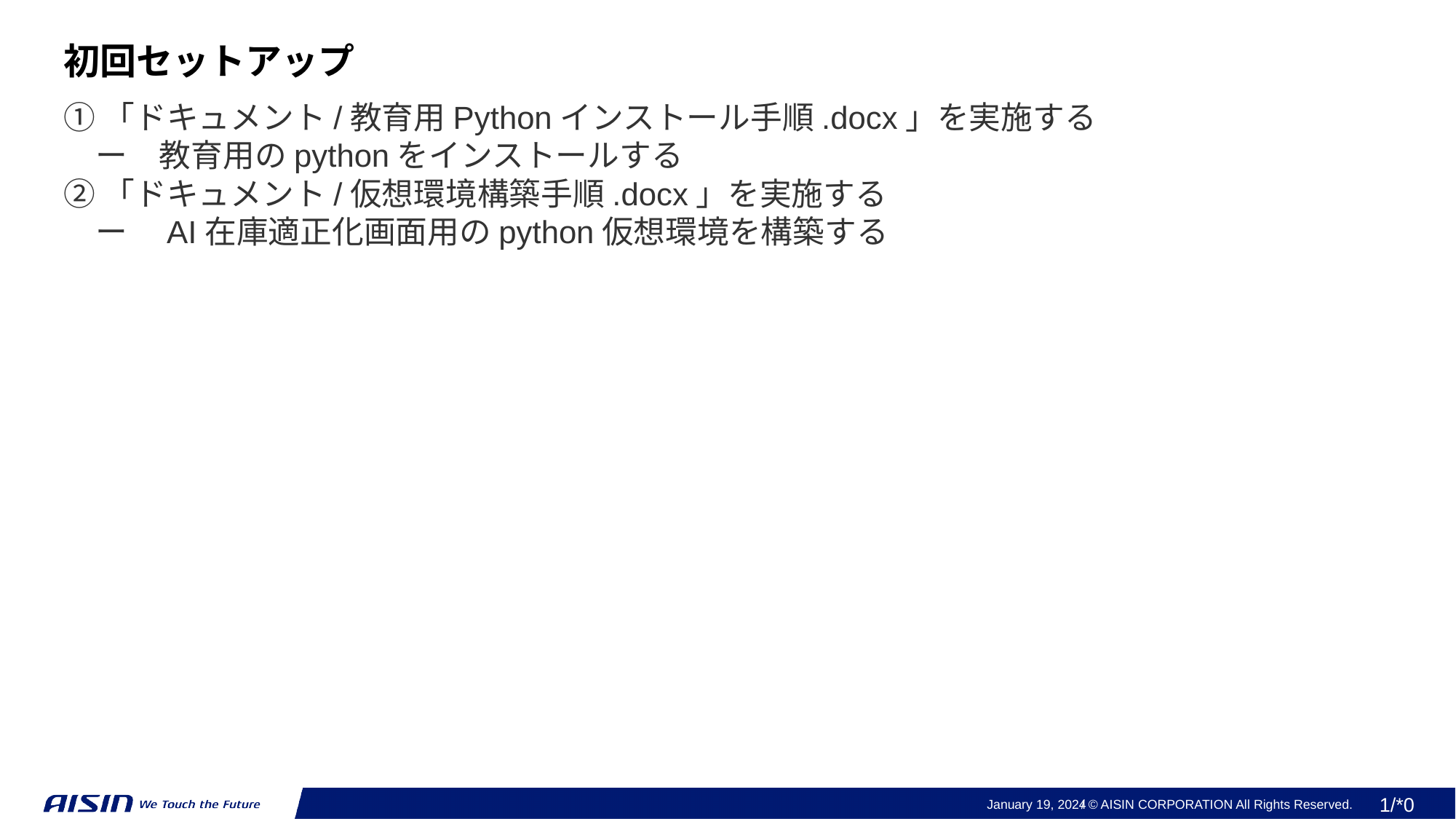

初回セットアップ
➀「ドキュメント/教育用Pythonインストール手順.docx」を実施する
　ー　教育用のpythonをインストールする
➁「ドキュメント/仮想環境構築手順.docx」を実施する
　ー　AI在庫適正化画面用のpython仮想環境を構築する

January 19, 2024